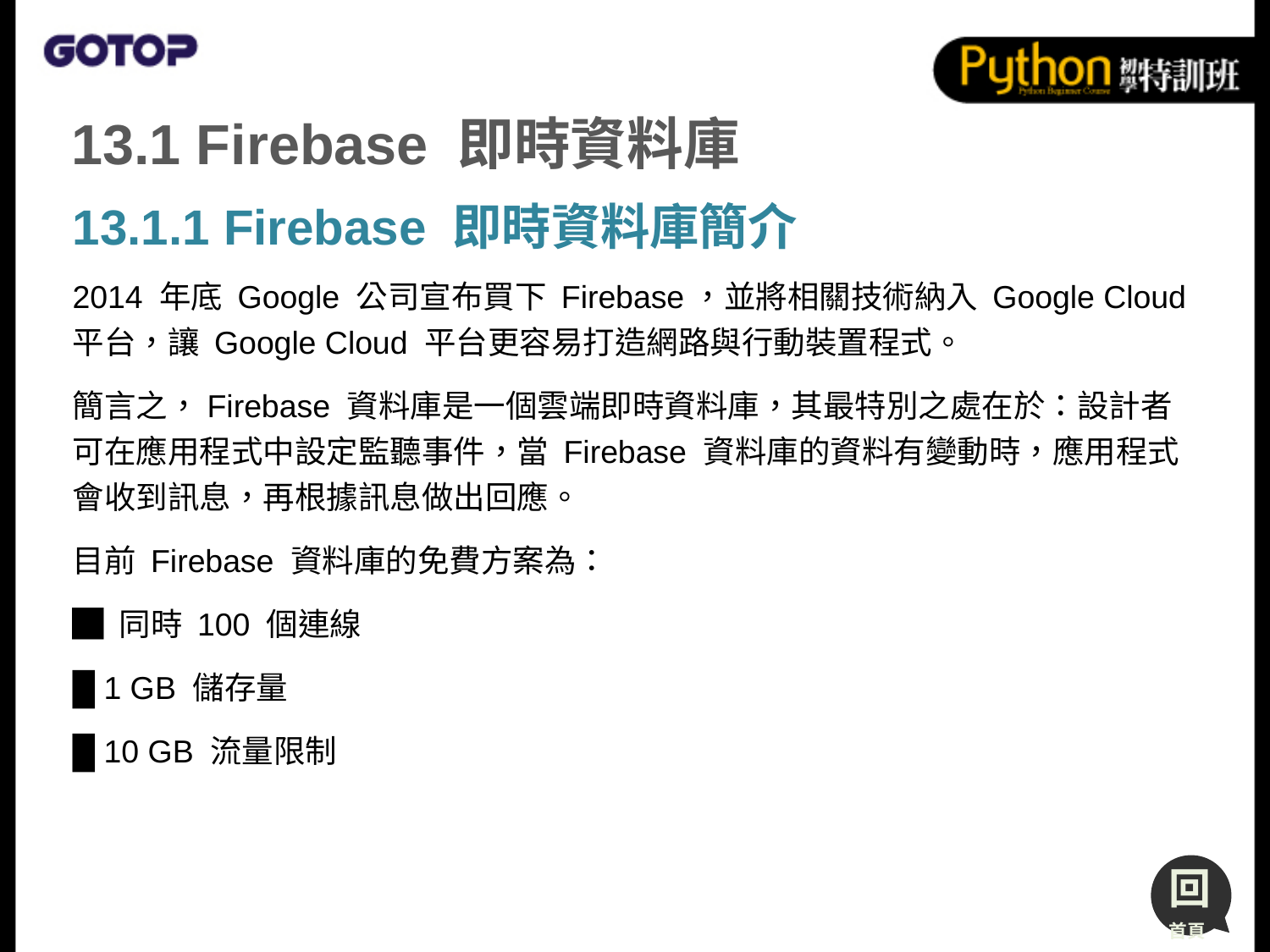

# 13.1 Firebase 即時資料庫
13.1.1 Firebase 即時資料庫簡介
2014 年底 Google 公司宣布買下 Firebase，並將相關技術納入 Google Cloud 平台，讓 Google Cloud 平台更容易打造網路與行動裝置程式。
簡言之，Firebase 資料庫是一個雲端即時資料庫，其最特別之處在於：設計者可在應用程式中設定監聽事件，當 Firebase 資料庫的資料有變動時，應用程式會收到訊息，再根據訊息做出回應。
目前 Firebase 資料庫的免費方案為：
█ 同時 100 個連線
█ 1 GB 儲存量
█ 10 GB 流量限制